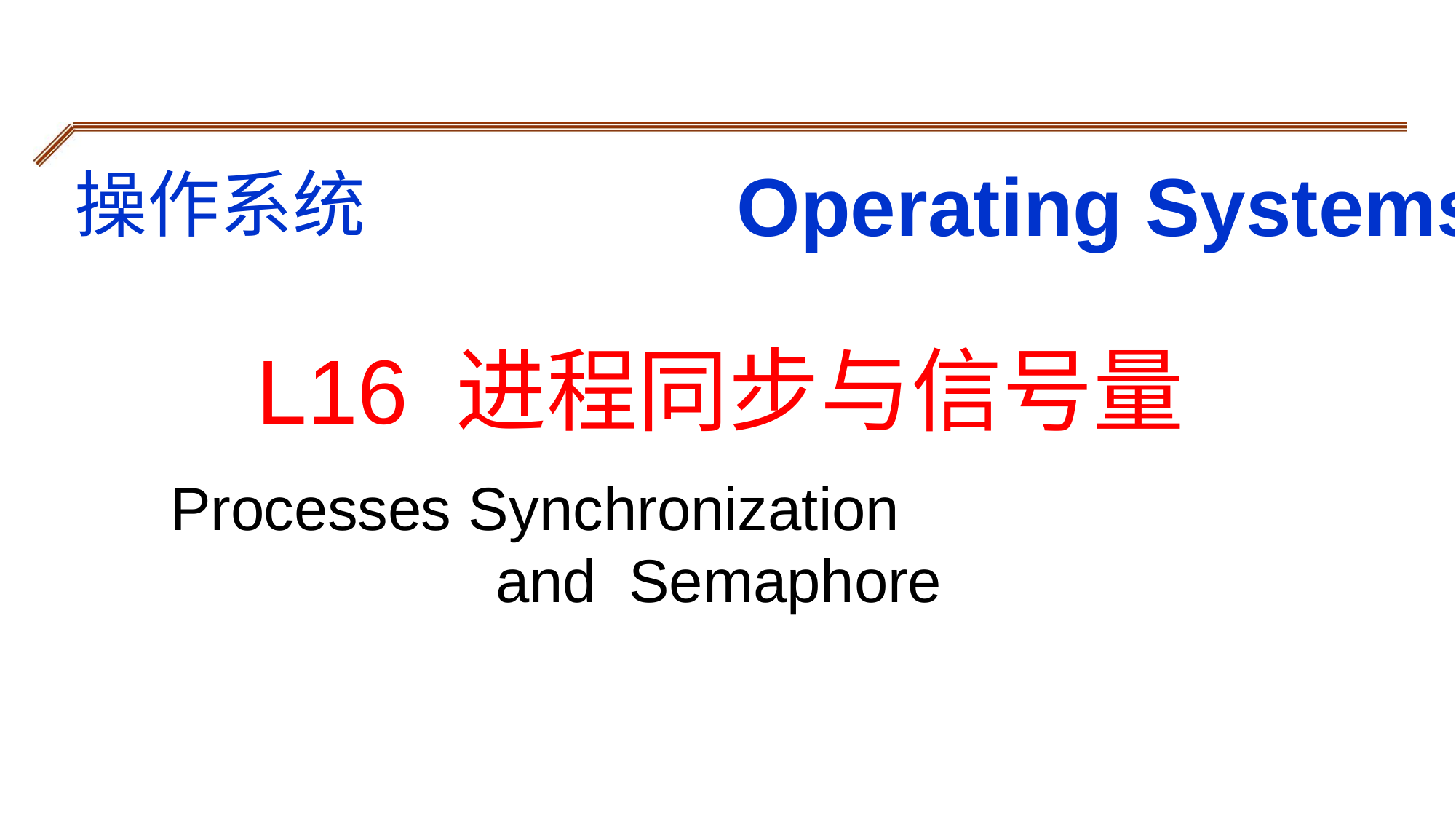

Operating Systems
操作系统
L16 进程同步与信号量
Processes Synchronization
and Semaphore